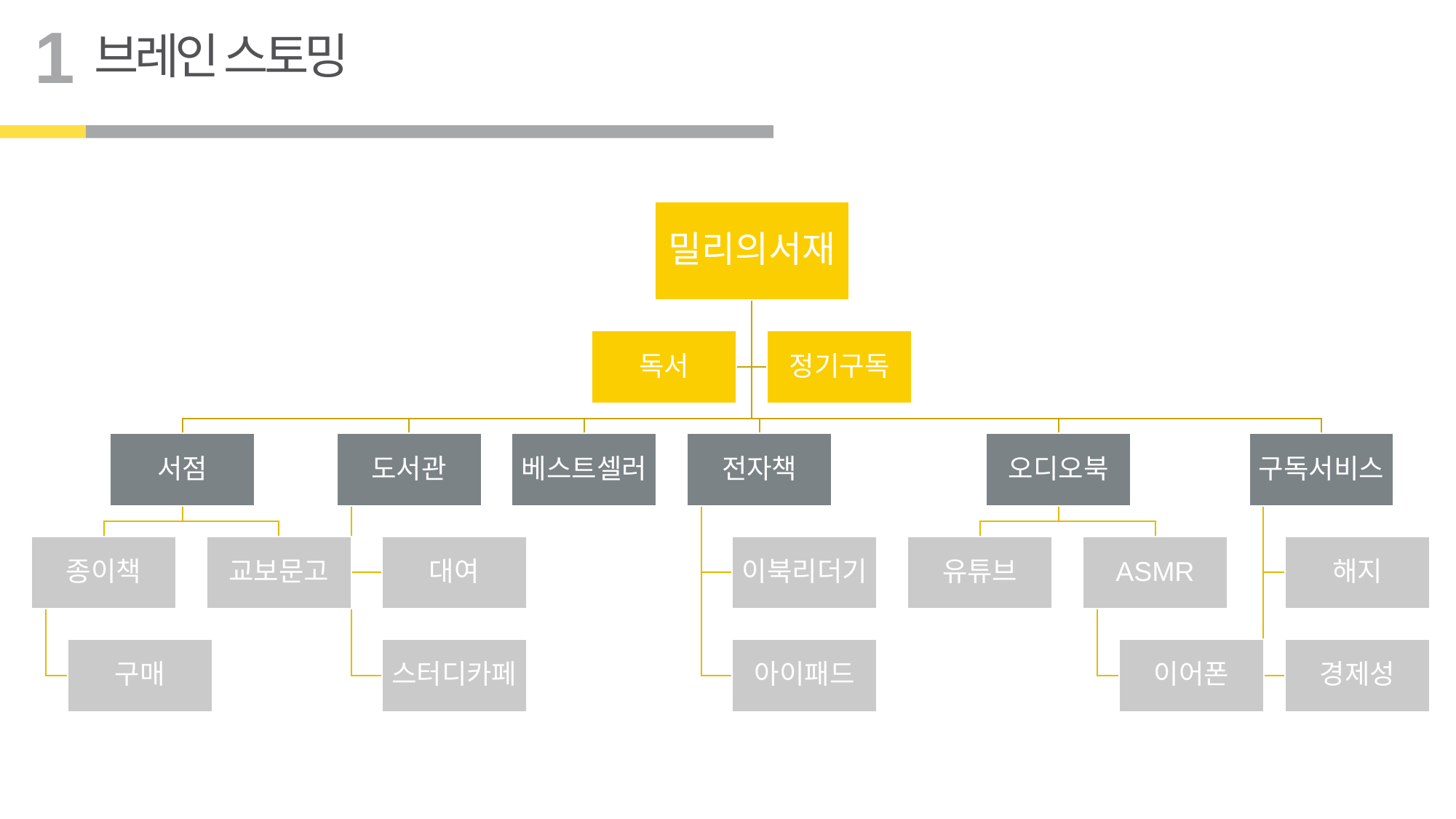

1
브레인 스토밍

밀리의서재
서점
종이책
구매
교보문고
도서관
대여
스터디카페
베스트셀러
전자책
이북리더기
아이패드
오디오북
유튜브
ASMR
이어폰
구독서비스
해지
경제성
독서
정기구독